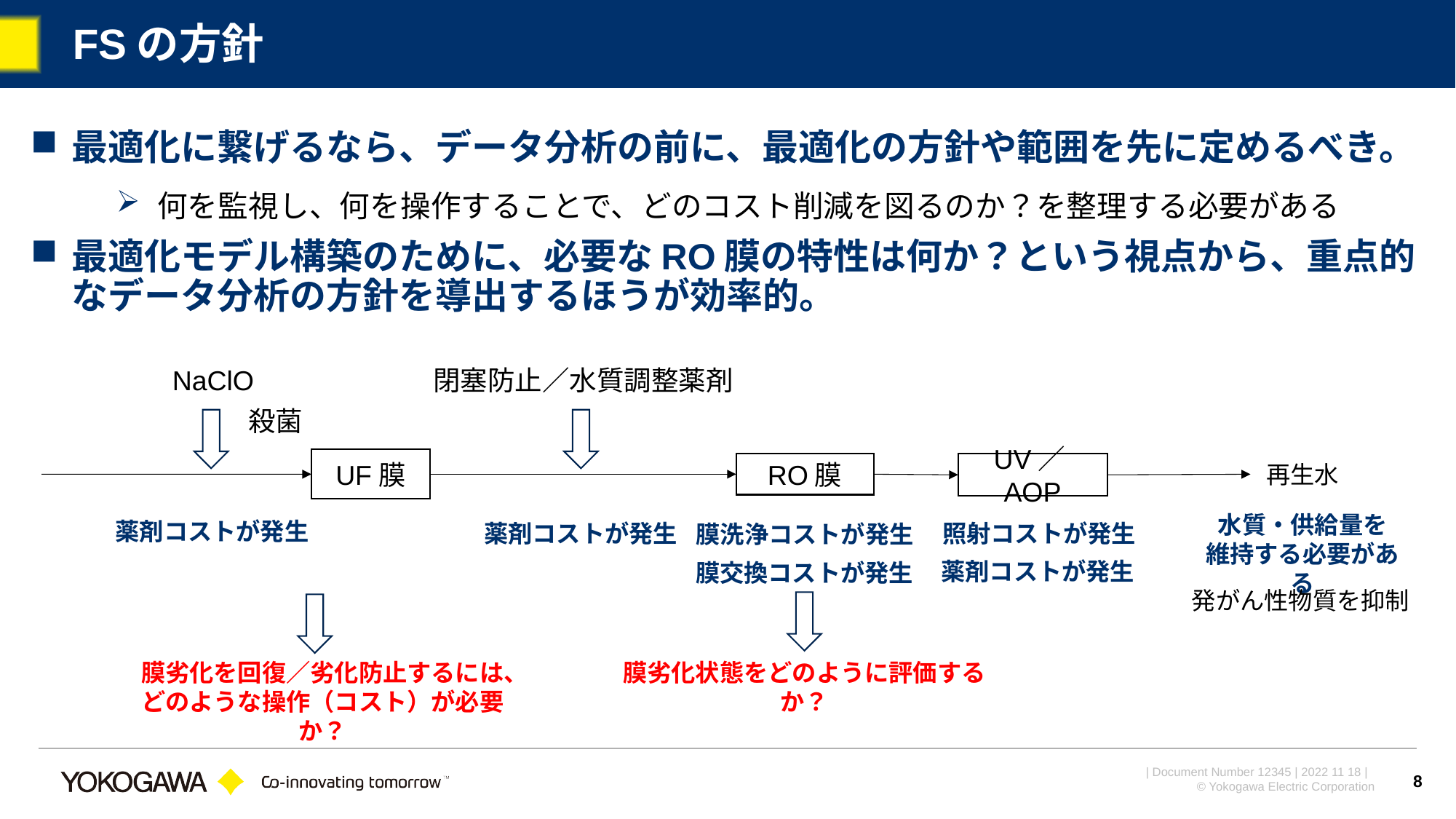

# FSの方針
最適化に繋げるなら、データ分析の前に、最適化の方針や範囲を先に定めるべき。
何を監視し、何を操作することで、どのコスト削減を図るのか？を整理する必要がある
最適化モデル構築のために、必要なRO膜の特性は何か？という視点から、重点的なデータ分析の方針を導出するほうが効率的。

NaClO
閉塞防止／水質調整薬剤
殺菌

UF膜
UV／AOP
RO膜
再生水
水質・供給量を
維持する必要がある
薬剤コストが発生
照射コストが発生
薬剤コストが発生
膜洗浄コストが発生
薬剤コストが発生
膜交換コストが発生
発がん性物質を抑制

膜劣化を回復／劣化防止するには、どのような操作（コスト）が必要か？
膜劣化状態をどのように評価するか？
8